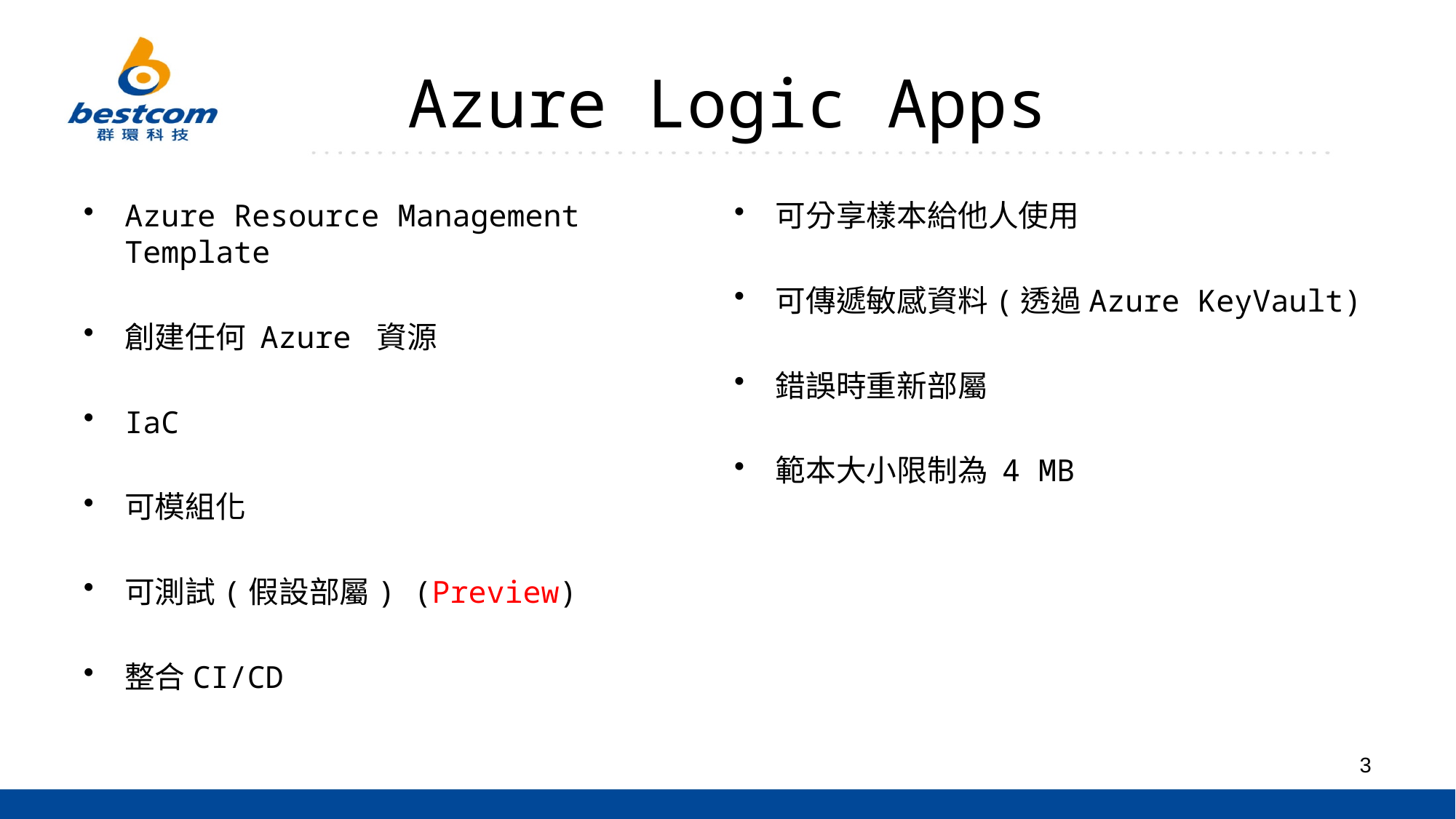

# Azure Logic Apps
Azure Resource Management Template

創建任何 Azure 資源

IaC

可模組化

可測試(假設部屬) (Preview)

整合CI/CD

可分享樣本給他人使用

可傳遞敏感資料(透過Azure KeyVault)

錯誤時重新部屬

範本大小限制為 4 MB

3